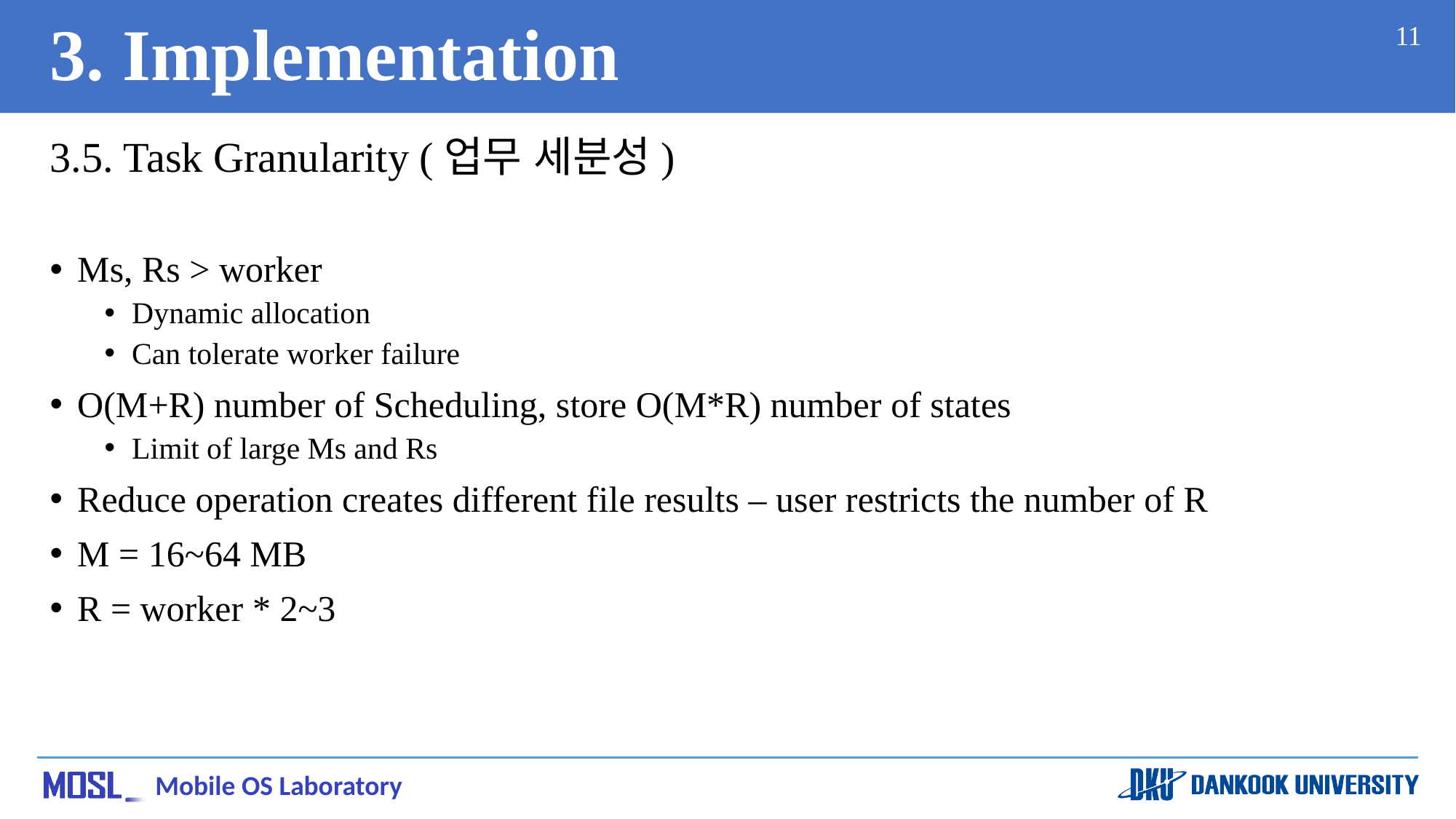

# 3. Implementation
11
3.5. Task Granularity (업무 세분성)

Ms, Rs > worker
Dynamic allocation
Can tolerate worker failure
O(M+R) number of Scheduling, store O(M*R) number of states
Limit of large Ms and Rs
Reduce operation creates different file results – user restricts the number of R
M = 16~64 MB
R = worker * 2~3